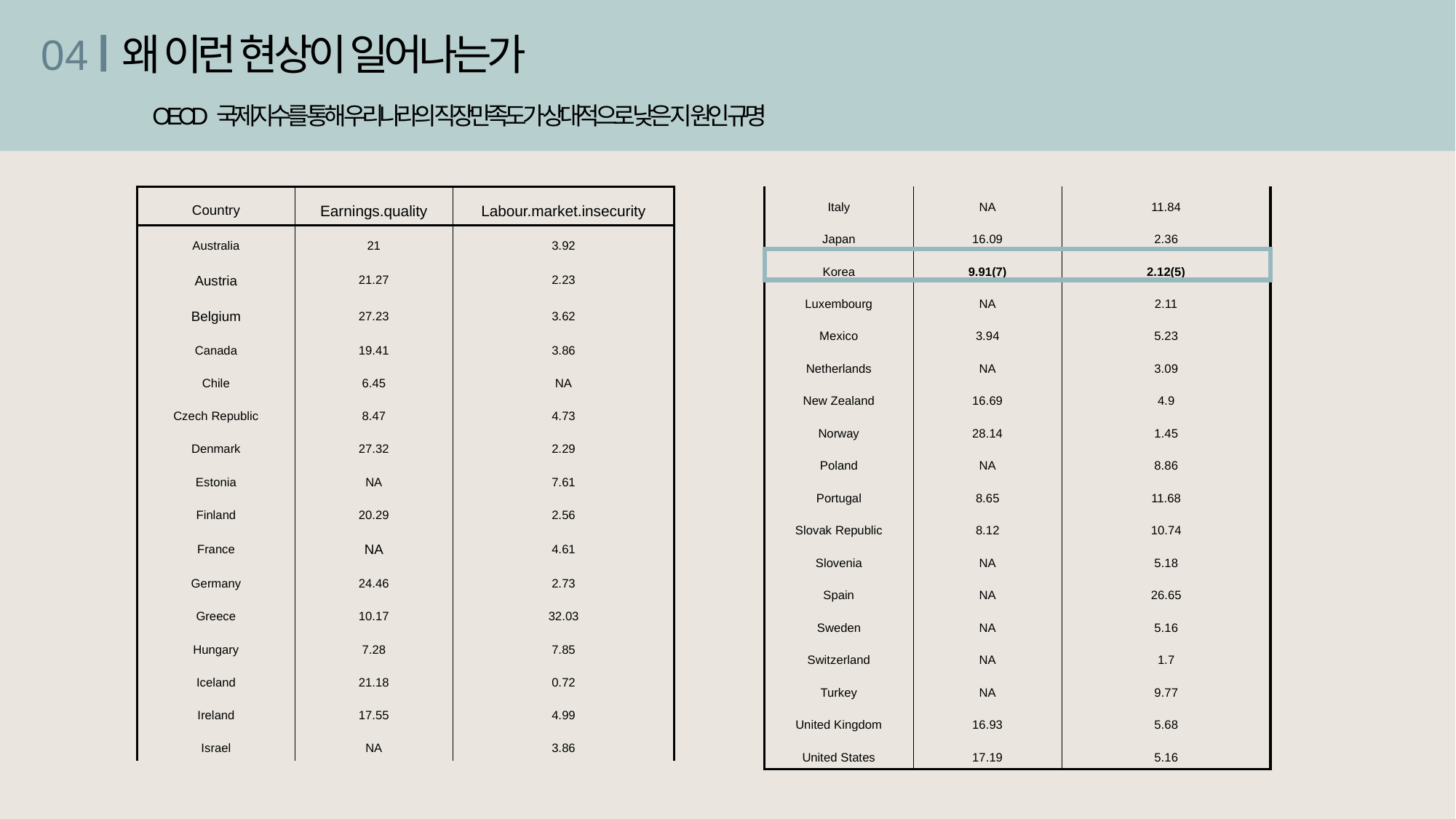

04
왜 이런 현상이 일어나는가

OECD 국제지수를 통해 우리나라의 직장만족도가 상대적으로 낮은 지 원인 규명

| Country | Earnings.quality | Labour.market.insecurity |
| --- | --- | --- |
| Australia | 21 | 3.92 |
| Austria | 21.27 | 2.23 |
| Belgium | 27.23 | 3.62 |
| Canada | 19.41 | 3.86 |
| Chile | 6.45 | NA |
| Czech Republic | 8.47 | 4.73 |
| Denmark | 27.32 | 2.29 |
| Estonia | NA | 7.61 |
| Finland | 20.29 | 2.56 |
| France | NA | 4.61 |
| Germany | 24.46 | 2.73 |
| Greece | 10.17 | 32.03 |
| Hungary | 7.28 | 7.85 |
| Iceland | 21.18 | 0.72 |
| Ireland | 17.55 | 4.99 |
| Israel | NA | 3.86 |
| Italy | NA | 11.84 |
| --- | --- | --- |
| Japan | 16.09 | 2.36 |
| Korea | 9.91(7) | 2.12(5) |
| Luxembourg | NA | 2.11 |
| Mexico | 3.94 | 5.23 |
| Netherlands | NA | 3.09 |
| New Zealand | 16.69 | 4.9 |
| Norway | 28.14 | 1.45 |
| Poland | NA | 8.86 |
| Portugal | 8.65 | 11.68 |
| Slovak Republic | 8.12 | 10.74 |
| Slovenia | NA | 5.18 |
| Spain | NA | 26.65 |
| Sweden | NA | 5.16 |
| Switzerland | NA | 1.7 |
| Turkey | NA | 9.77 |
| United Kingdom | 16.93 | 5.68 |
| United States | 17.19 | 5.16 |